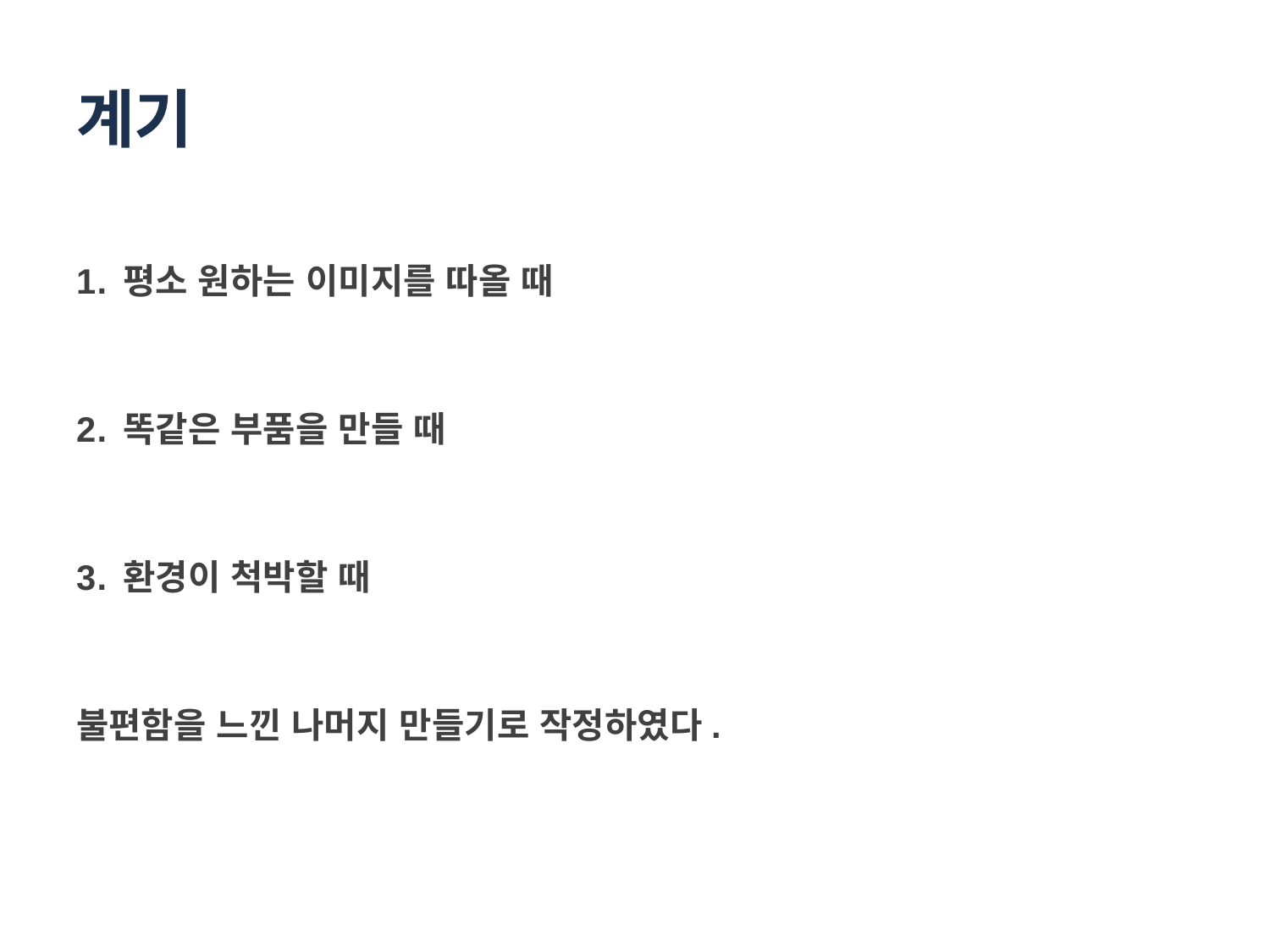

# 계기
평소 원하는 이미지를 따올 때

똑같은 부품을 만들 때

환경이 척박할 때

불편함을 느낀 나머지 만들기로 작정하였다.